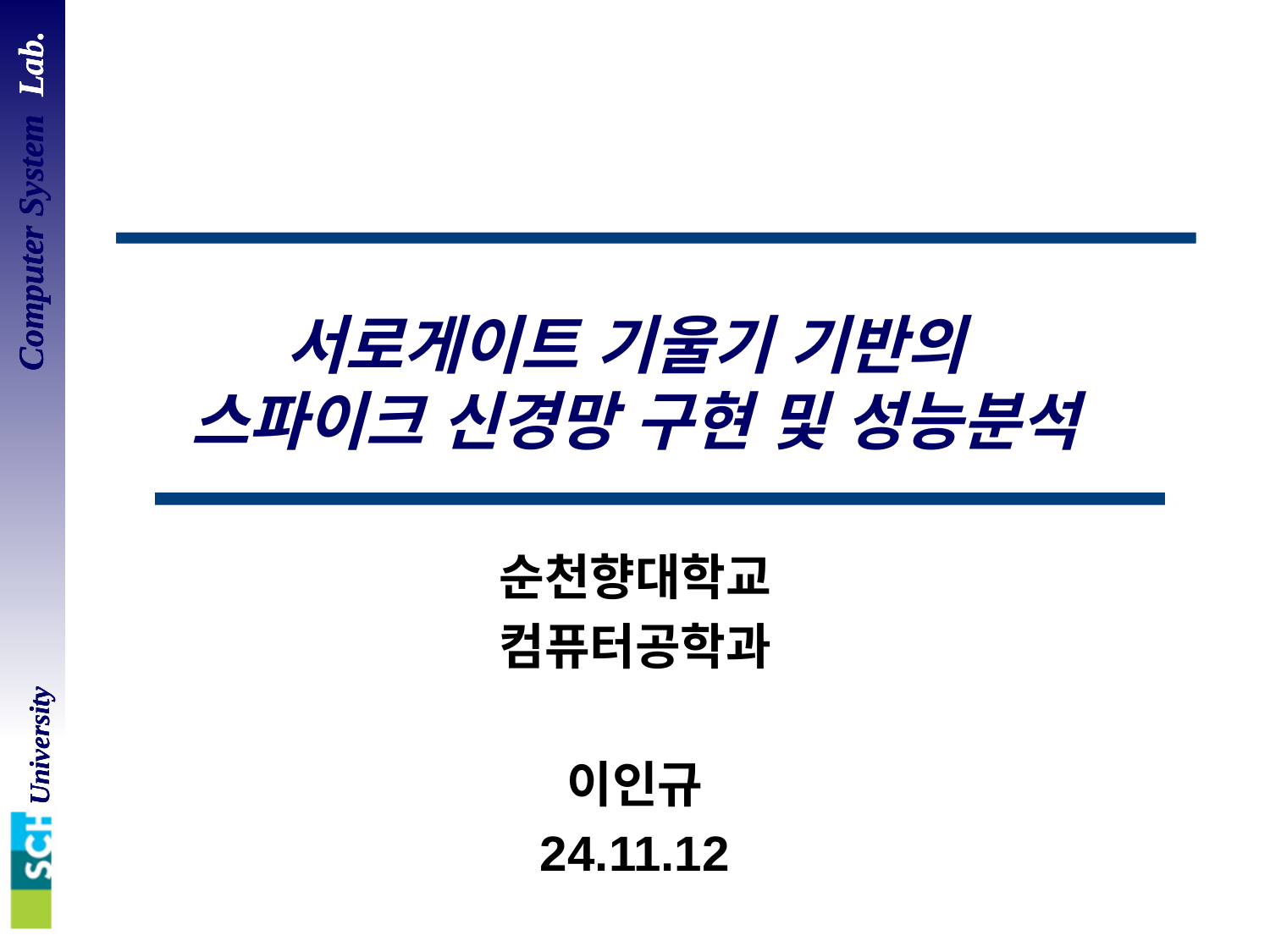

# 서로게이트 기울기 기반의 스파이크 신경망 구현 및 성능분석
순천향대학교
컴퓨터공학과

이인규
24.11.12